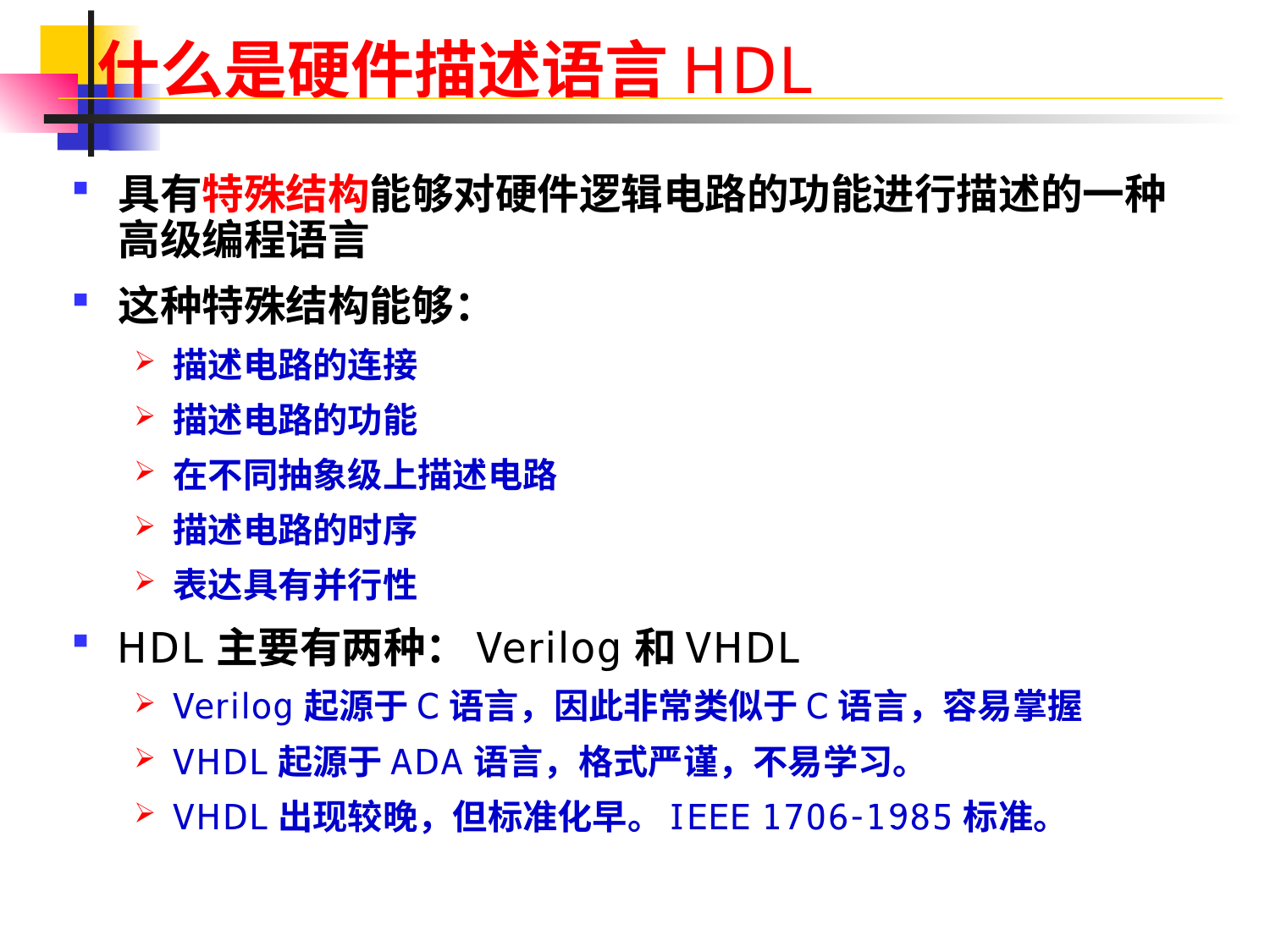

# 什么是硬件描述语言HDL

具有特殊结构能够对硬件逻辑电路的功能进行描述的一种高级编程语言
这种特殊结构能够：
描述电路的连接
描述电路的功能
在不同抽象级上描述电路
描述电路的时序
表达具有并行性
HDL主要有两种：Verilog和VHDL
Verilog起源于C语言，因此非常类似于C语言，容易掌握
VHDL起源于ADA语言，格式严谨，不易学习。
VHDL出现较晚，但标准化早。IEEE 1706-1985标准。